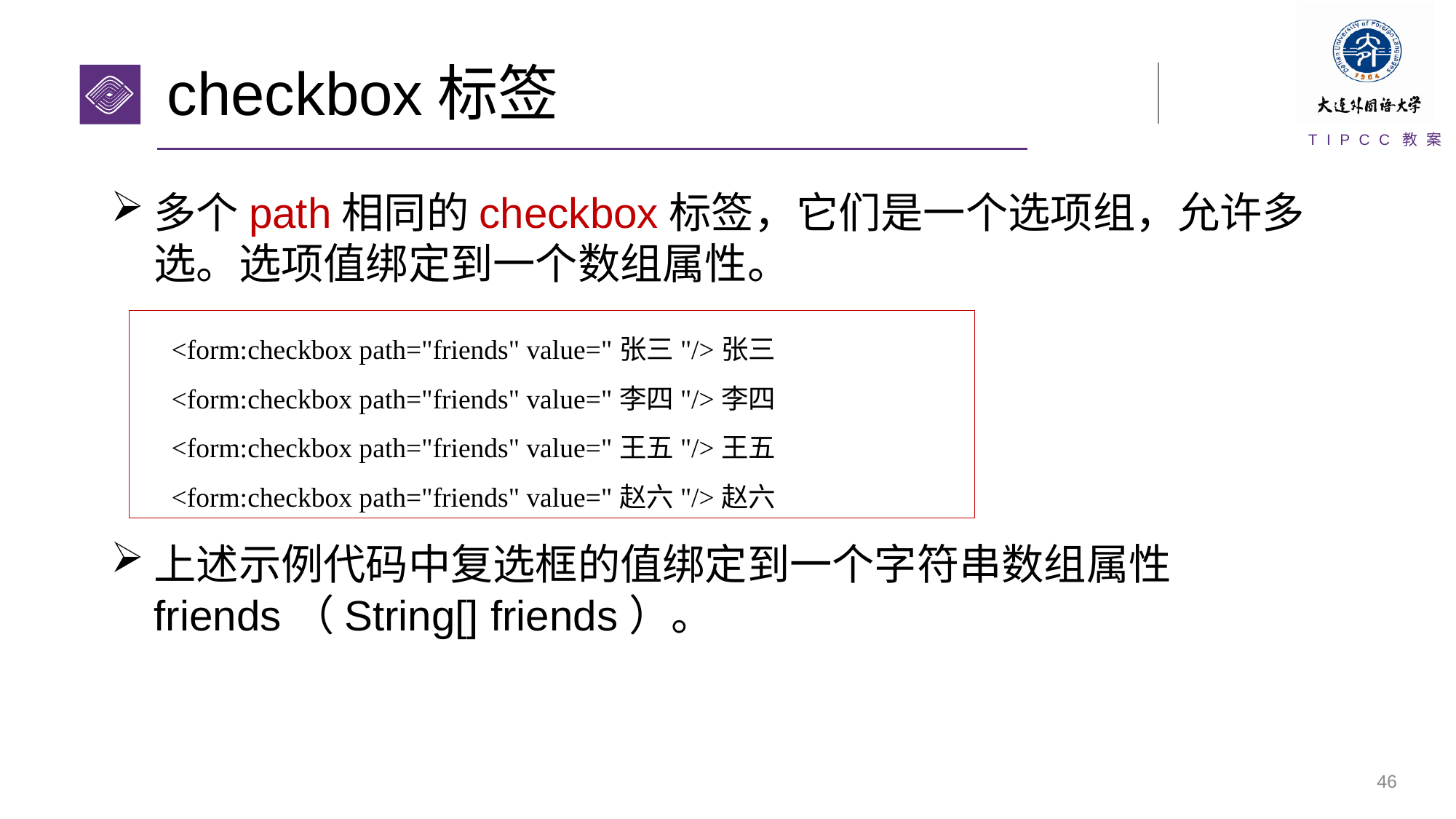

# checkbox标签
多个path相同的checkbox标签，它们是一个选项组，允许多选。选项值绑定到一个数组属性。

上述示例代码中复选框的值绑定到一个字符串数组属性friends（String[] friends）。
<form:checkbox path="friends" value="张三"/>张三
<form:checkbox path="friends" value="李四"/>李四
<form:checkbox path="friends" value="王五"/>王五
<form:checkbox path="friends" value="赵六"/>赵六
46